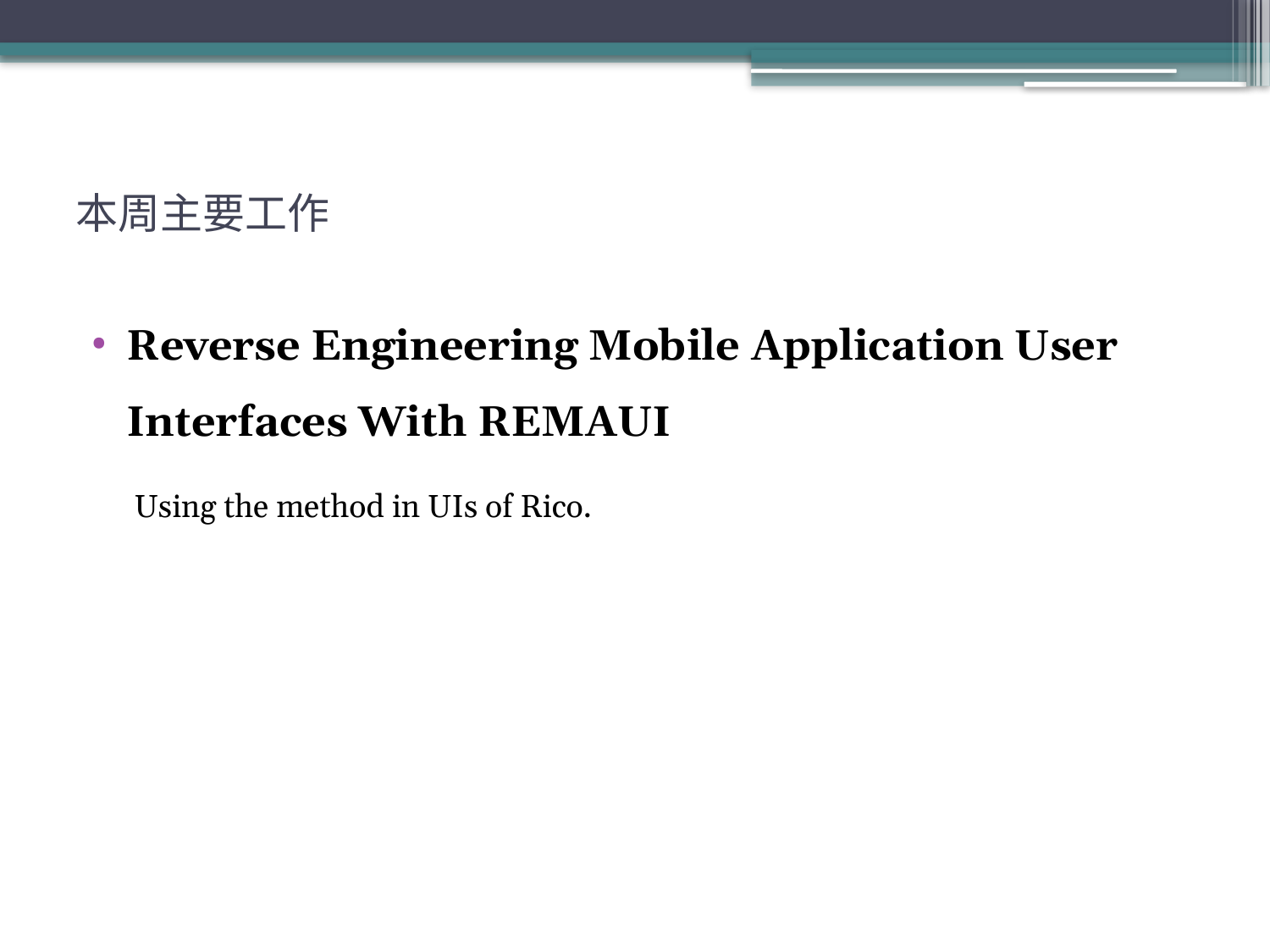

# 本周主要工作
Reverse Engineering Mobile Application User Interfaces With REMAUI
    Using the method in UIs of Rico.